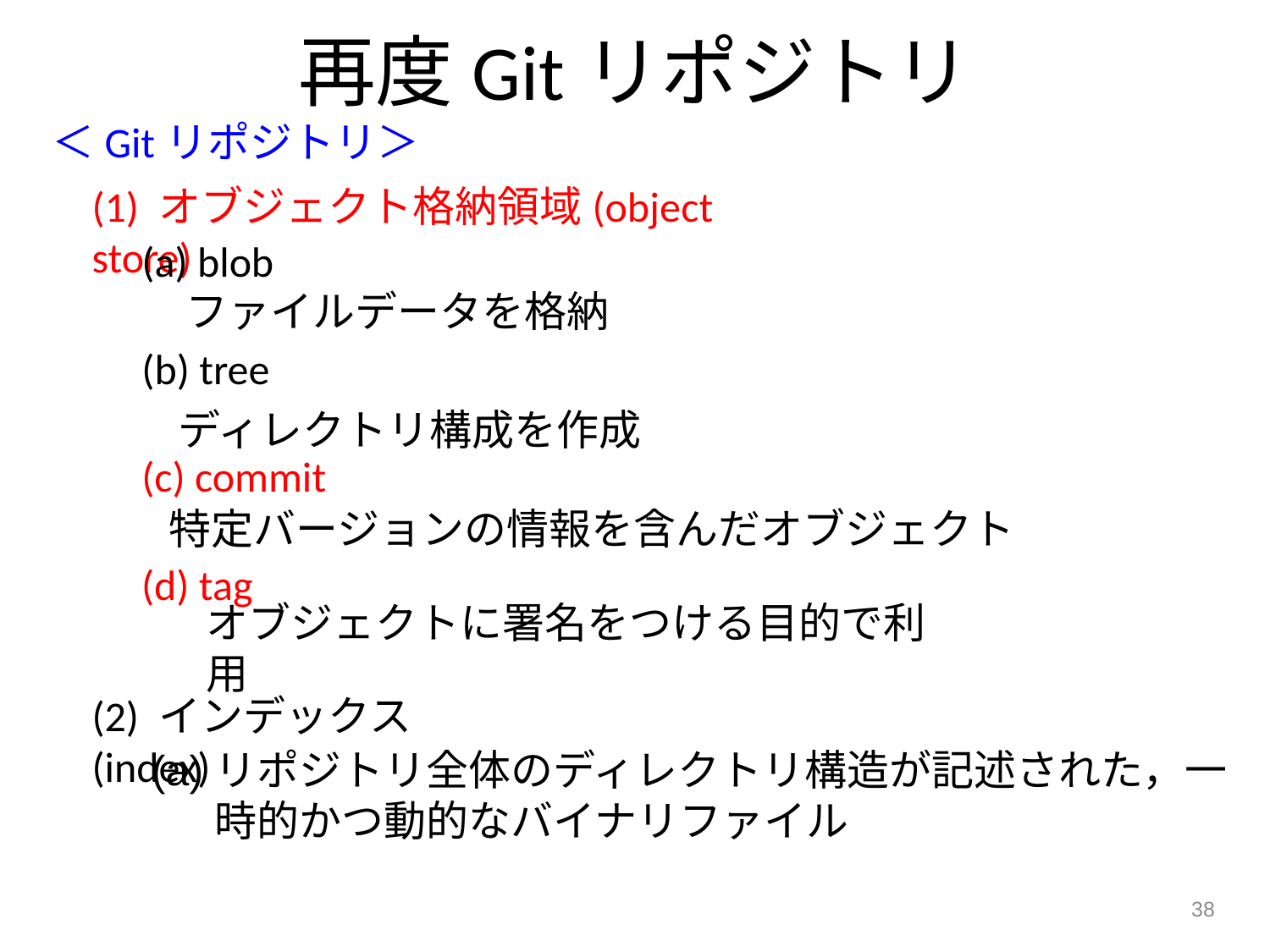

# 再度Gitリポジトリ
＜Gitリポジトリ＞
(1) オブジェクト格納領域(object store)
(a) blob
ファイルデータを格納
(b) tree
ディレクトリ構成を作成
(c) commit
特定バージョンの情報を含んだオブジェクト
(d) tag
オブジェクトに署名をつける目的で利用
(2) インデックス(index)
リポジトリ全体のディレクトリ構造が記述された，一時的かつ動的なバイナリファイル
38